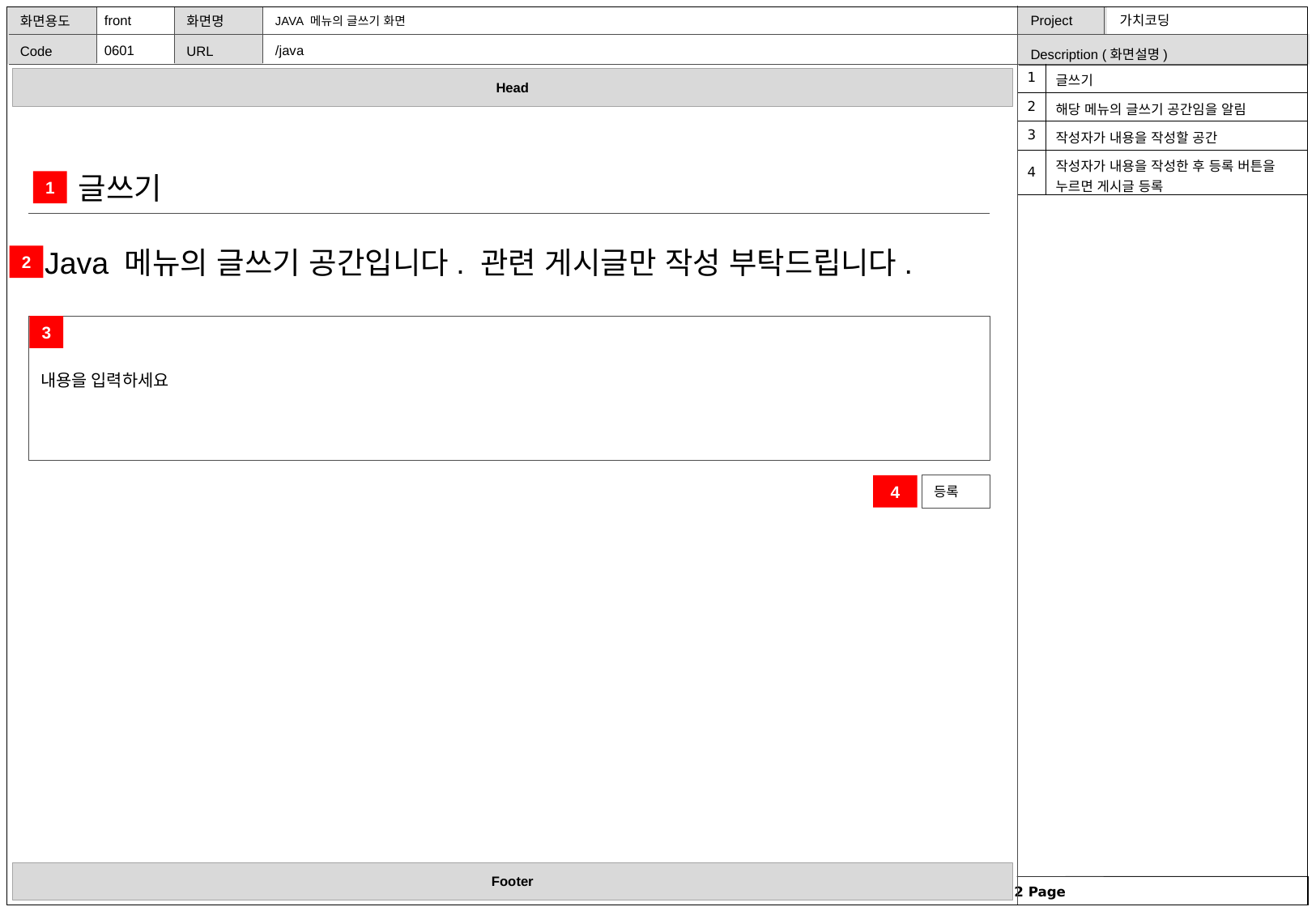

front
JAVA 메뉴의 글쓰기 화면
0601
/java
| 1 | 글쓰기 |
| --- | --- |
| 2 | 해당 메뉴의 글쓰기 공간임을 알림 |
| 3 | 작성자가 내용을 작성할 공간 |
| 4 | 작성자가 내용을 작성한 후 등록 버튼을 누르면 게시글 등록 |
글쓰기
1
Java 메뉴의 글쓰기 공간입니다. 관련 게시글만 작성 부탁드립니다.
2
내용을 입력하세요

3
4
등록